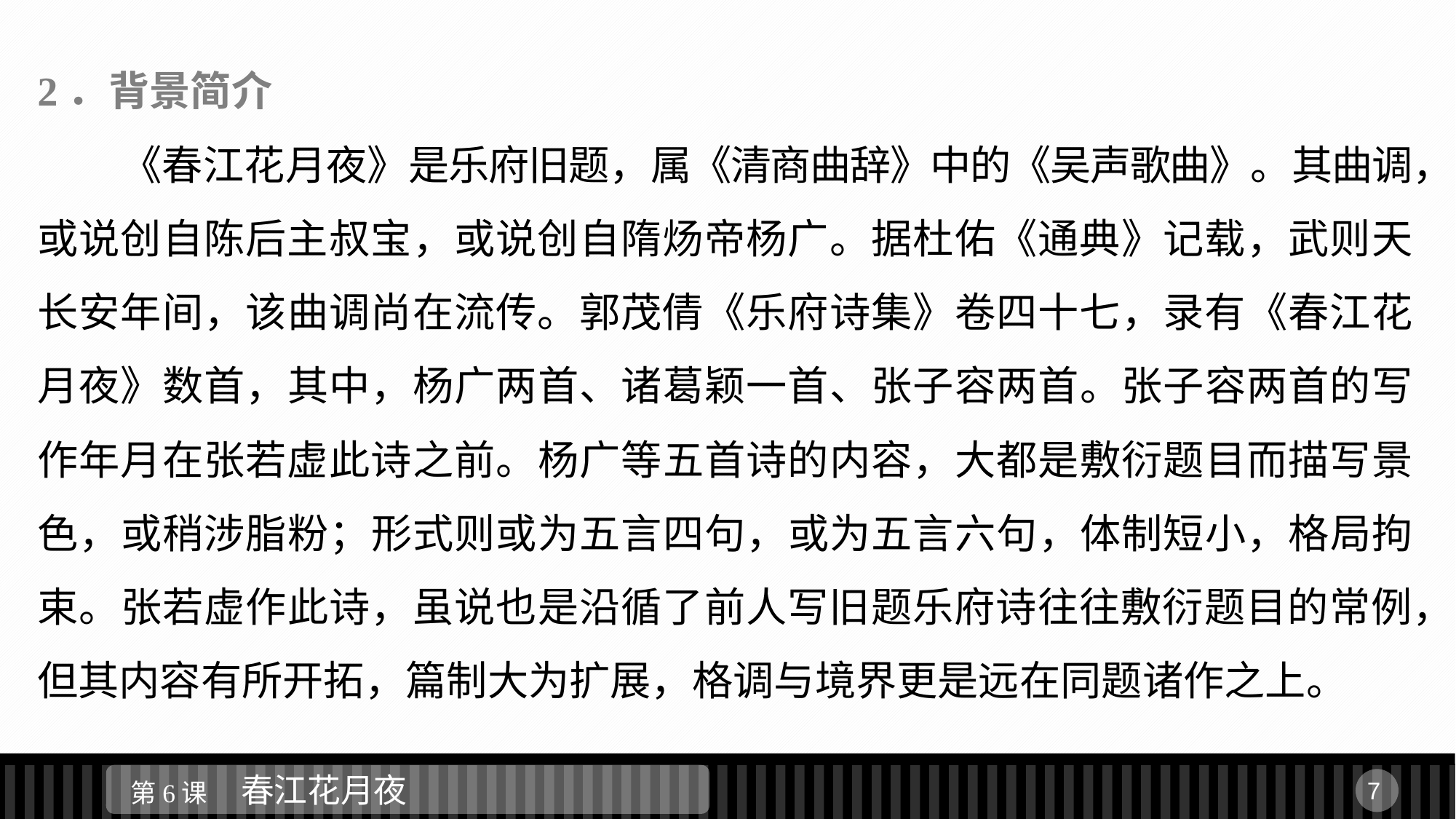

2．背景简介
        《春江花月夜》是乐府旧题，属《清商曲辞》中的《吴声歌曲》。其曲调，或说创自陈后主叔宝，或说创自隋炀帝杨广。据杜佑《通典》记载，武则天长安年间，该曲调尚在流传。郭茂倩《乐府诗集》卷四十七，录有《春江花月夜》数首，其中，杨广两首、诸葛颖一首、张子容两首。张子容两首的写作年月在张若虚此诗之前。杨广等五首诗的内容，大都是敷衍题目而描写景色，或稍涉脂粉；形式则或为五言四句，或为五言六句，体制短小，格局拘束。张若虚作此诗，虽说也是沿循了前人写旧题乐府诗往往敷衍题目的常例，但其内容有所开拓，篇制大为扩展，格调与境界更是远在同题诸作之上。